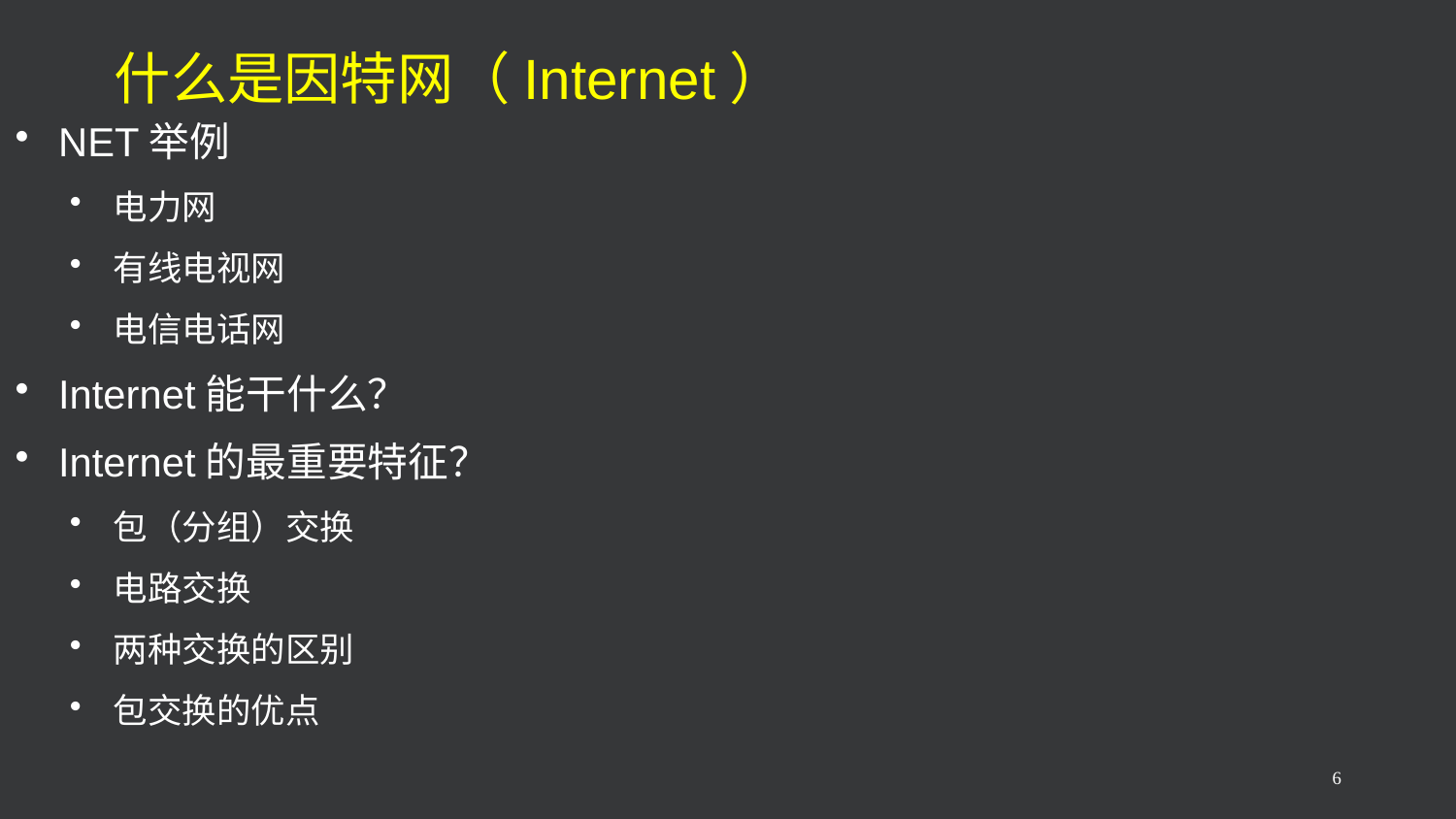

# 什么是因特网（Internet）
NET举例
电力网
有线电视网
电信电话网
Internet能干什么？
Internet的最重要特征？
包（分组）交换
电路交换
两种交换的区别
包交换的优点

6